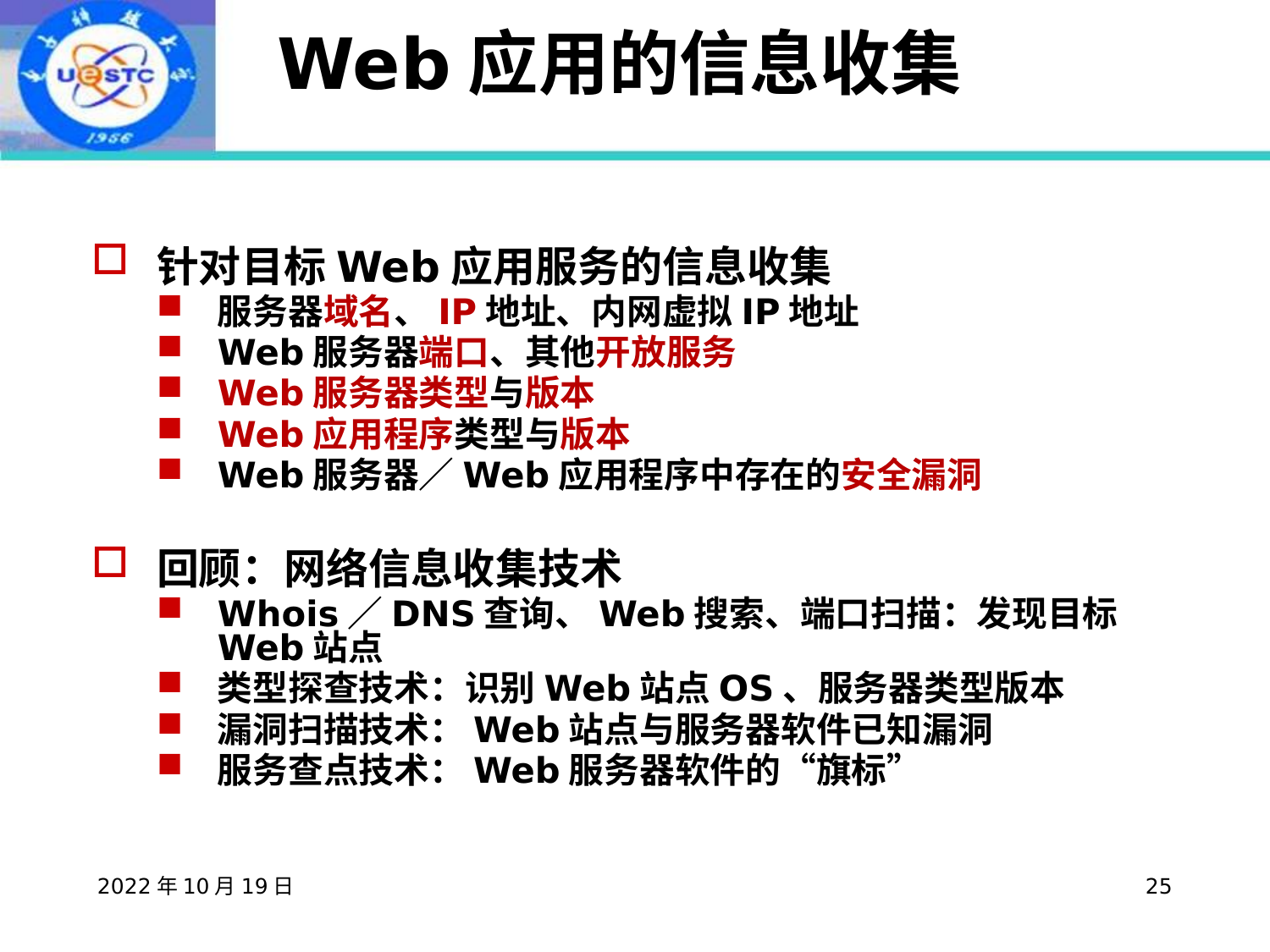

# Web应用的信息收集
针对目标Web应用服务的信息收集
服务器域名、IP地址、内网虚拟IP地址
Web服务器端口、其他开放服务
Web服务器类型与版本
Web应用程序类型与版本
Web服务器／Web应用程序中存在的安全漏洞

回顾：网络信息收集技术
Whois／DNS查询、Web搜索、端口扫描：发现目标Web站点
类型探查技术：识别Web站点OS、服务器类型版本
漏洞扫描技术：Web站点与服务器软件已知漏洞
服务查点技术：Web服务器软件的“旗标”

2022年10月19日
25